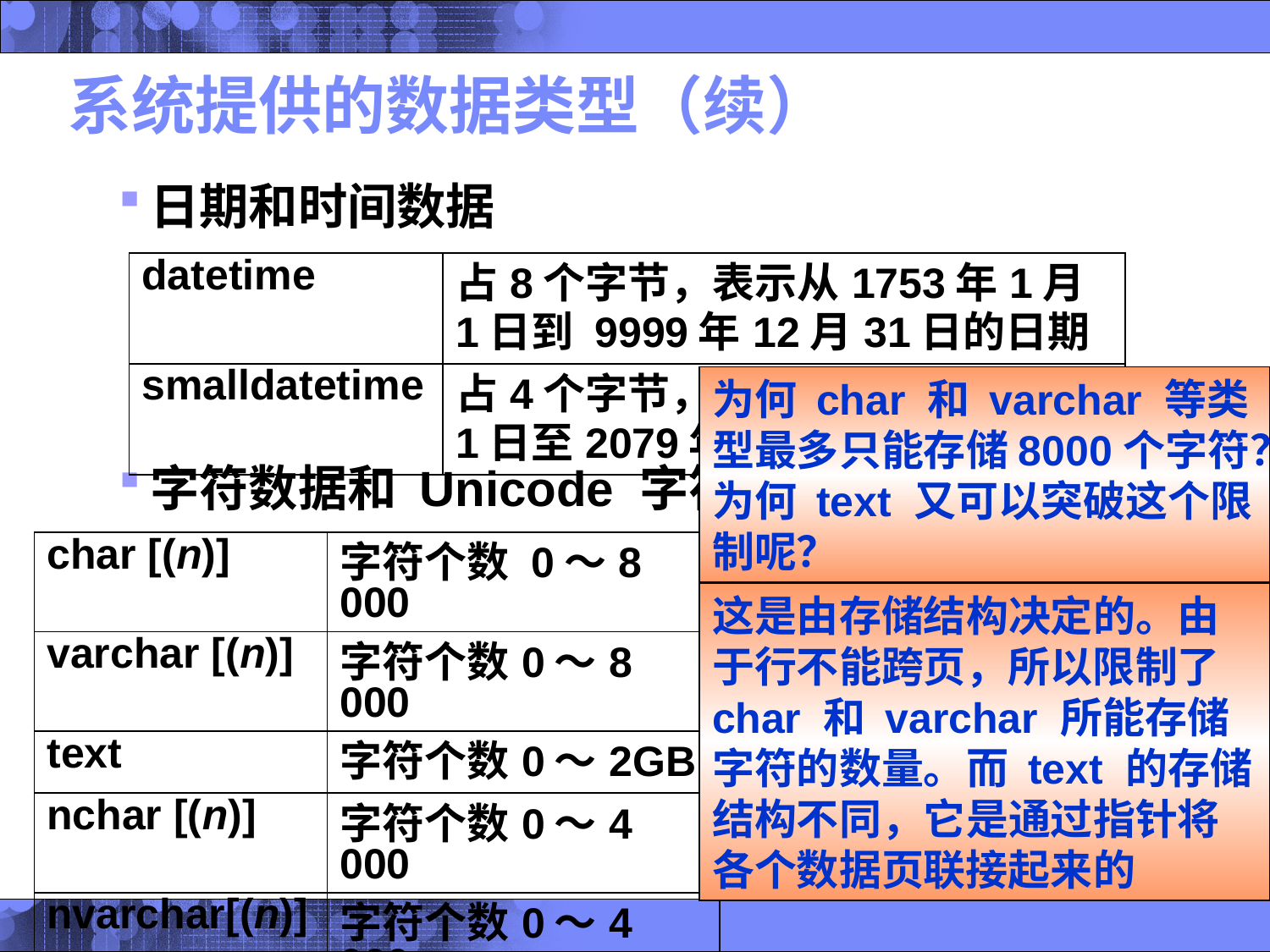

# 系统提供的数据类型（续）
日期和时间数据

字符数据和 Unicode 字符数据
| datetime | 占8个字节，表示从1753年1月1日到 9999年12月31日的日期 |
| --- | --- |
| smalldatetime | 占4个字节，表示从1900年1月1日至2079年6月6日的日期 |
为何 char 和 varchar 等类型最多只能存储8000个字符？为何 text 又可以突破这个限制呢？
| char [(n)] | 字符个数 0～8 000 |
| --- | --- |
| varchar [(n)] | 字符个数0～8 000 |
| text | 字符个数0～2GB |
| nchar [(n)] | 字符个数0～4 000 |
| nvarchar[(n)] | 字符个数0～4 000 |
| ntext | 字符个数0～1GB |
这是由存储结构决定的。由于行不能跨页，所以限制了char 和 varchar 所能存储字符的数量。而 text 的存储结构不同，它是通过指针将各个数据页联接起来的